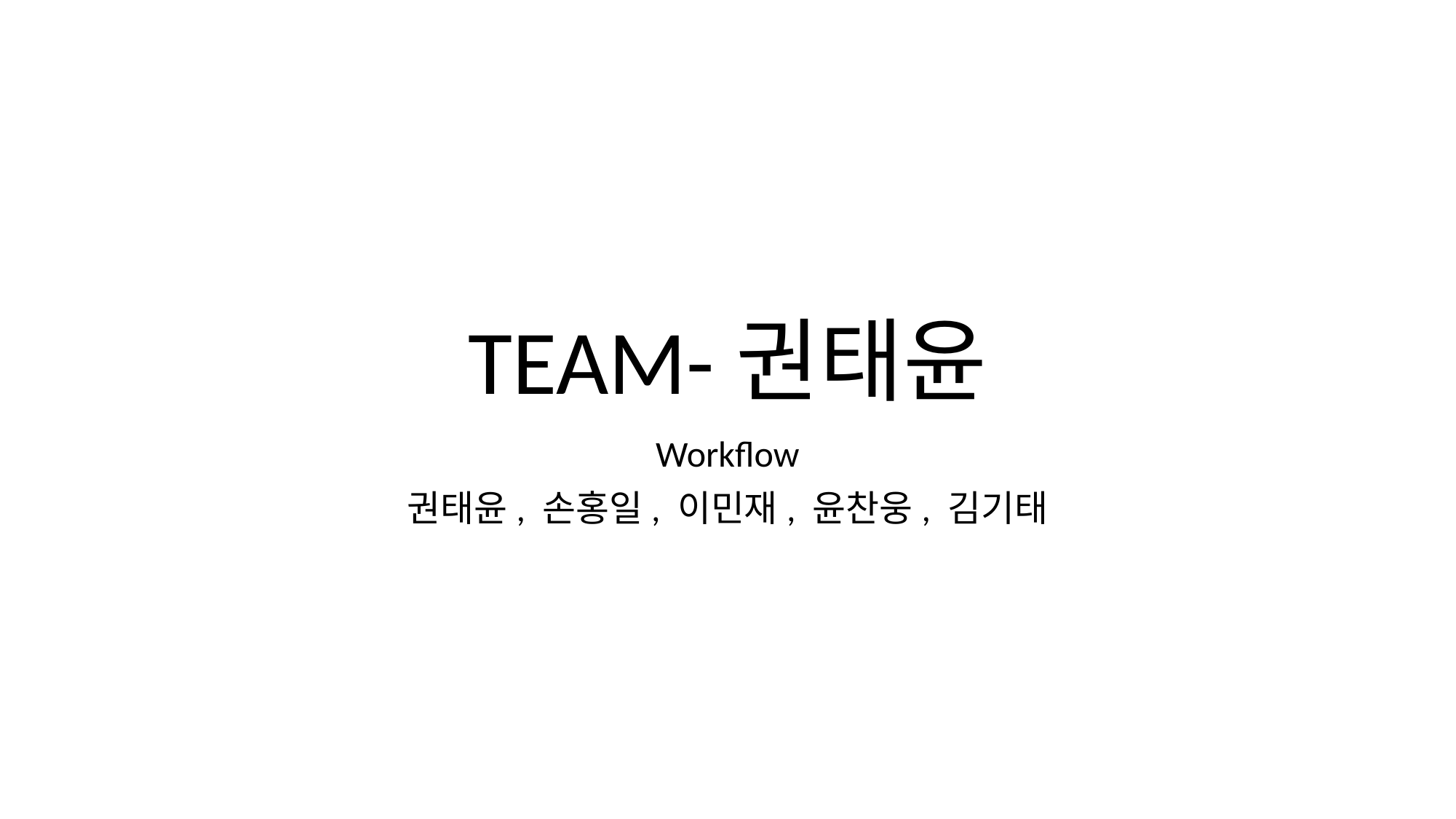

# TEAM-권태윤
Workflow
권태윤, 손홍일, 이민재, 윤찬웅, 김기태